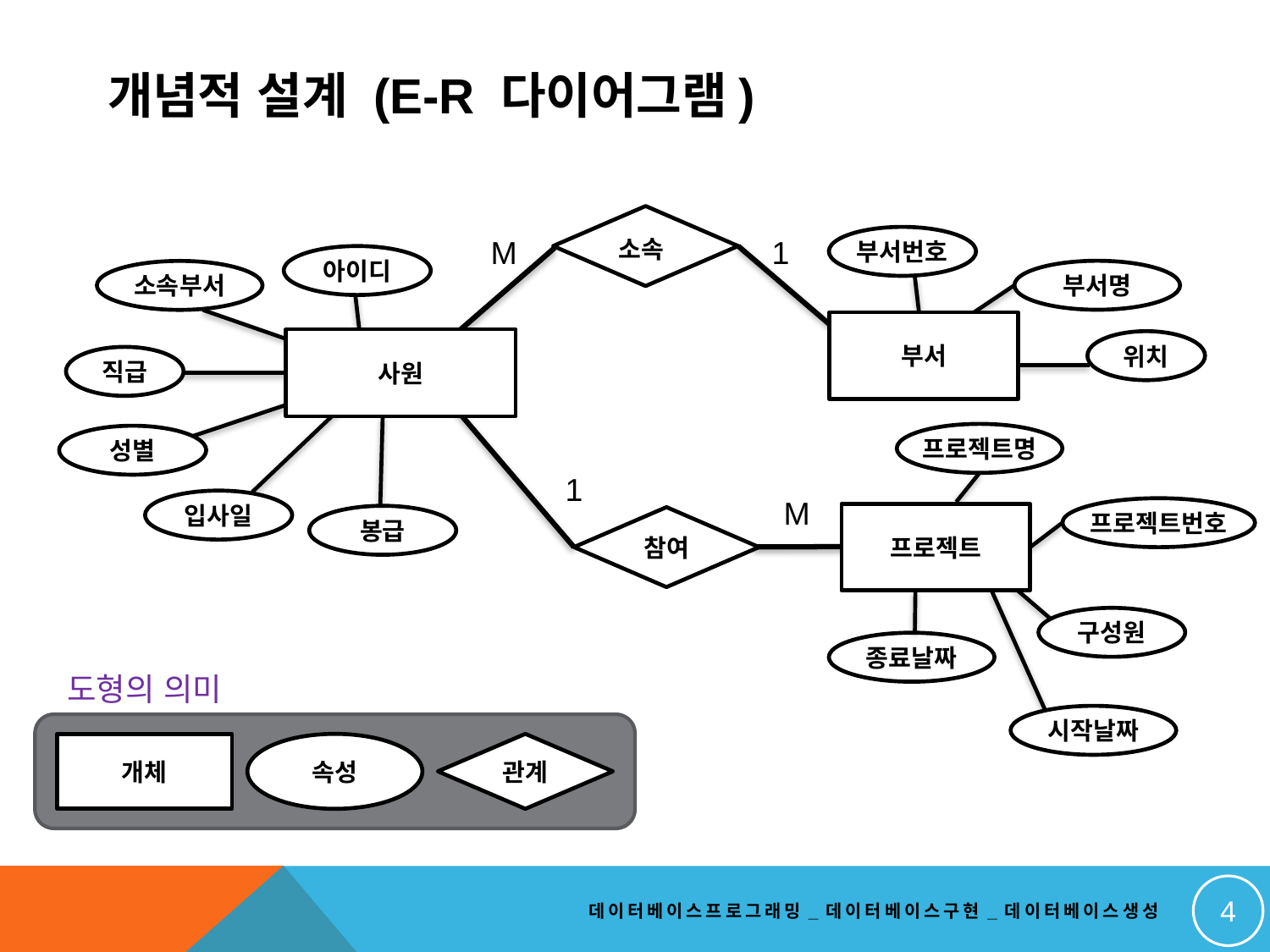

개념적 설계 (E-R 다이어그램)
소속
M
1
부서번호
아이디
부서명
소속부서
부서
사원
위치
직급
프로젝트명
성별
1
M
입사일
프로젝트번호
프로젝트
봉급
참여
구성원
종료날짜
도형의 의미
시작날짜

개체
속성
관계
4
데이터베이스프로그래밍_데이터베이스구현_데이터베이스생성